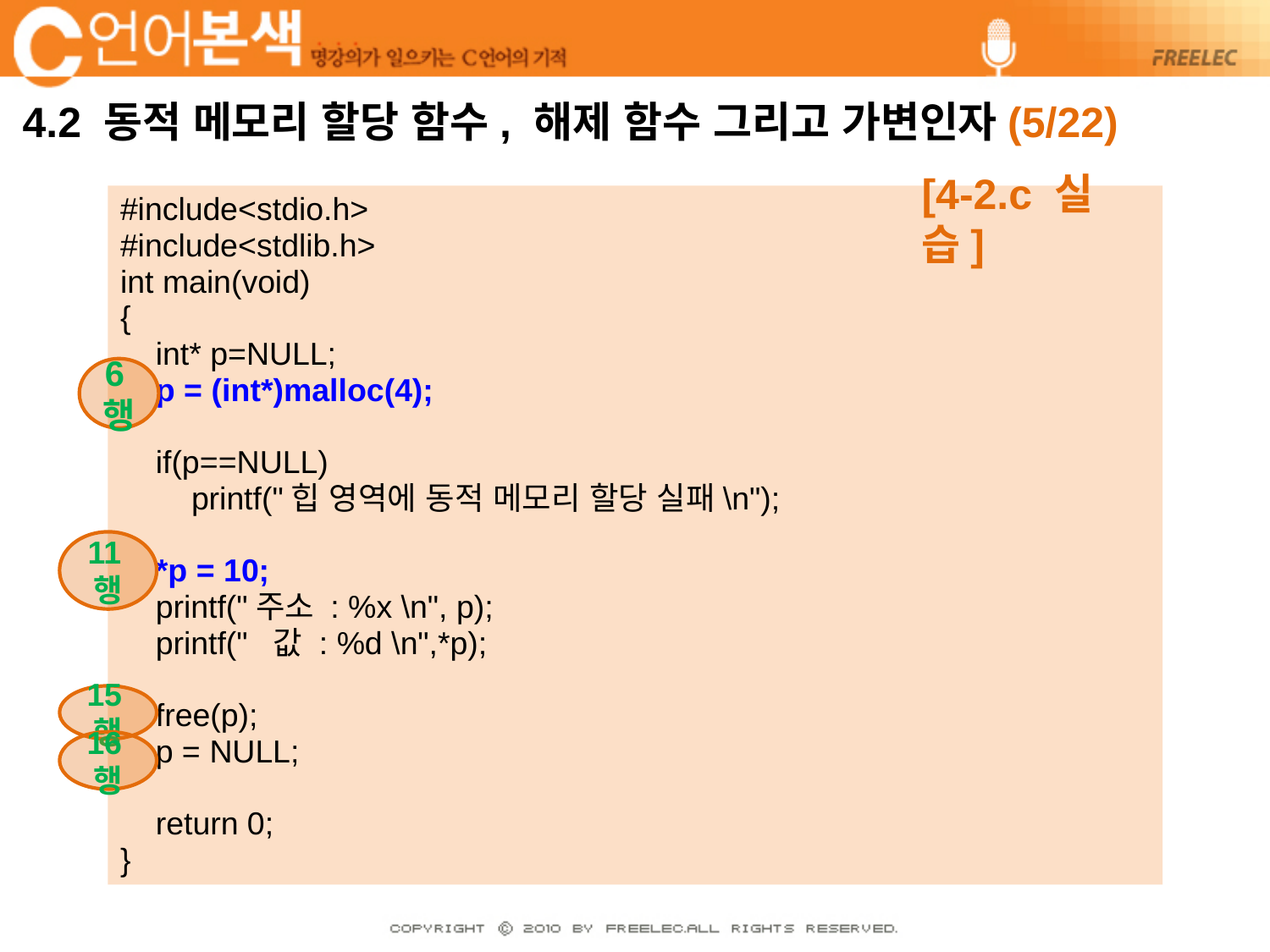

# 4.2 동적 메모리 할당 함수, 해제 함수 그리고 가변인자(5/22)
#include<stdio.h>
#include<stdlib.h>
int main(void)
{
    int* p=NULL;
    p = (int*)malloc(4);

    if(p==NULL)
        printf("힙 영역에 동적 메모리 할당 실패\n");

    *p = 10;
    printf("주소 : %x \n", p);
    printf("  값 : %d \n",*p);

    free(p);
    p = NULL;

    return 0;
}
[4-2.c 실습]
6행
11행
15행
16행